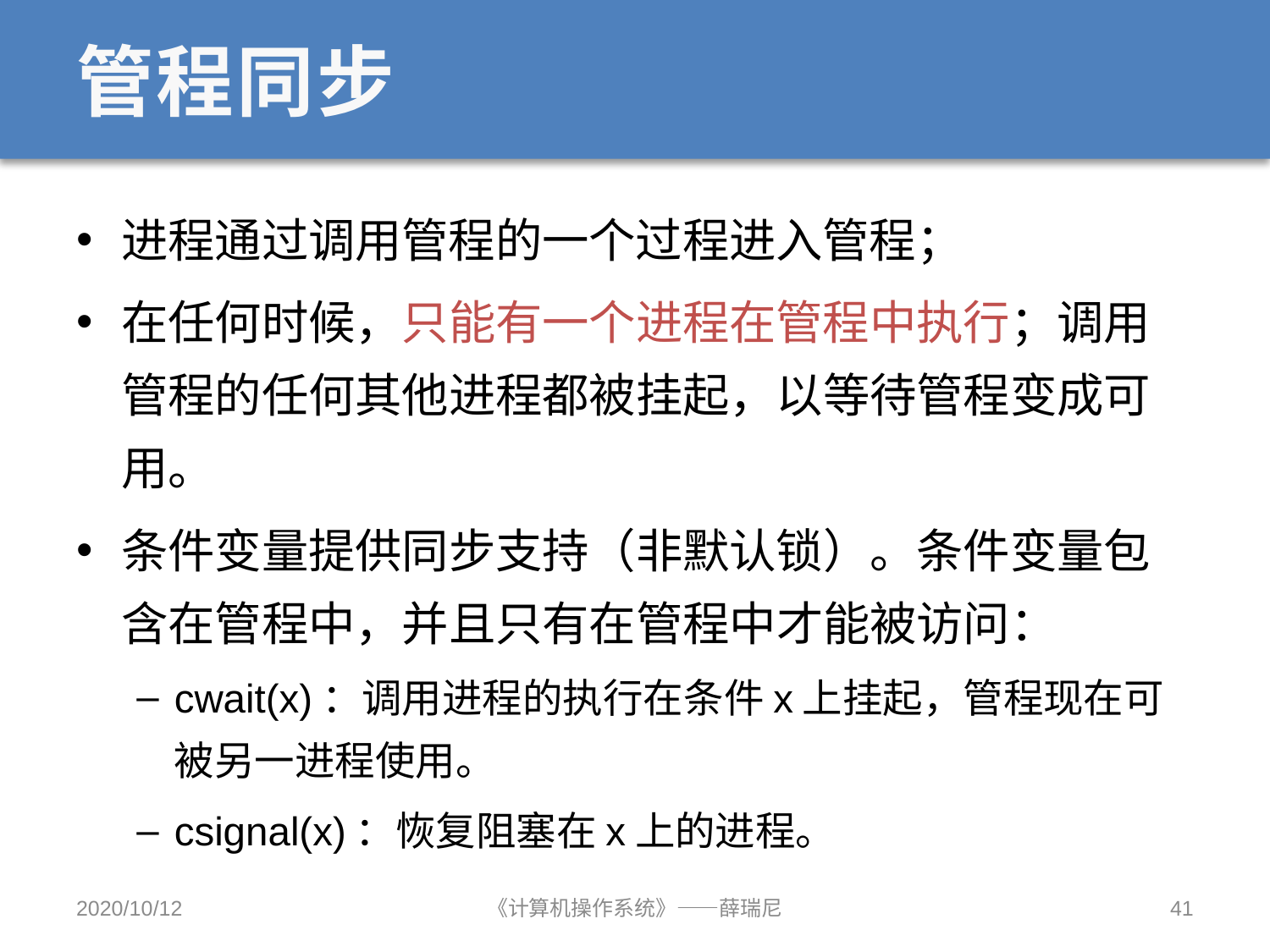

# 管程同步
进程通过调用管程的一个过程进入管程；
在任何时候，只能有一个进程在管程中执行；调用管程的任何其他进程都被挂起，以等待管程变成可用。
条件变量提供同步支持（非默认锁）。条件变量包含在管程中，并且只有在管程中才能被访问：
cwait(x)：调用进程的执行在条件x上挂起，管程现在可被另一进程使用。
csignal(x)：恢复阻塞在x上的进程。
2020/10/12
《计算机操作系统》——薛瑞尼
41